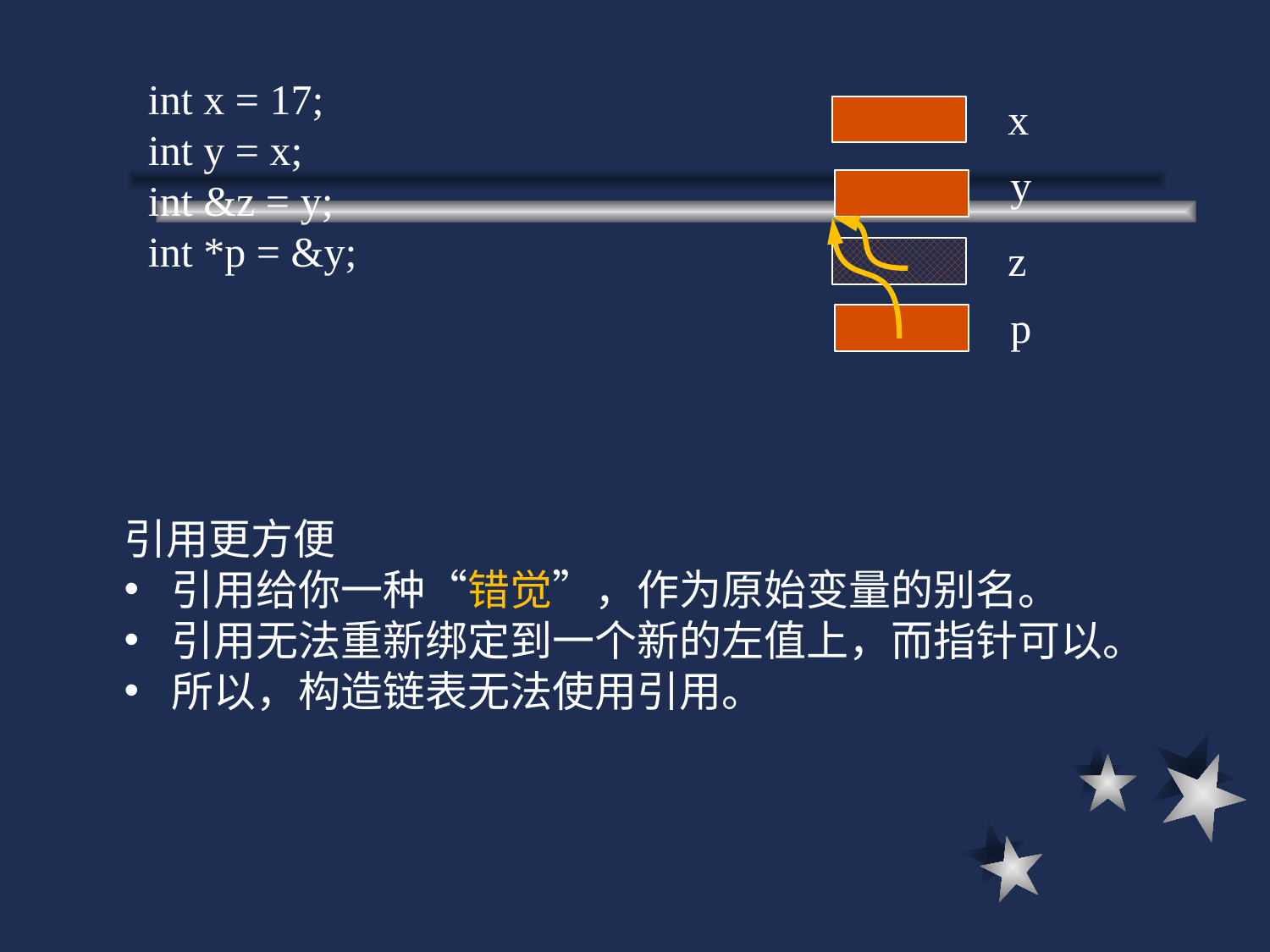

int x = 17;
int y = x;
int &z = y;
int *p = &y;
x

y

z

p

引用更方便
引用给你一种“错觉”，作为原始变量的别名。
引用无法重新绑定到一个新的左值上，而指针可以。
所以，构造链表无法使用引用。